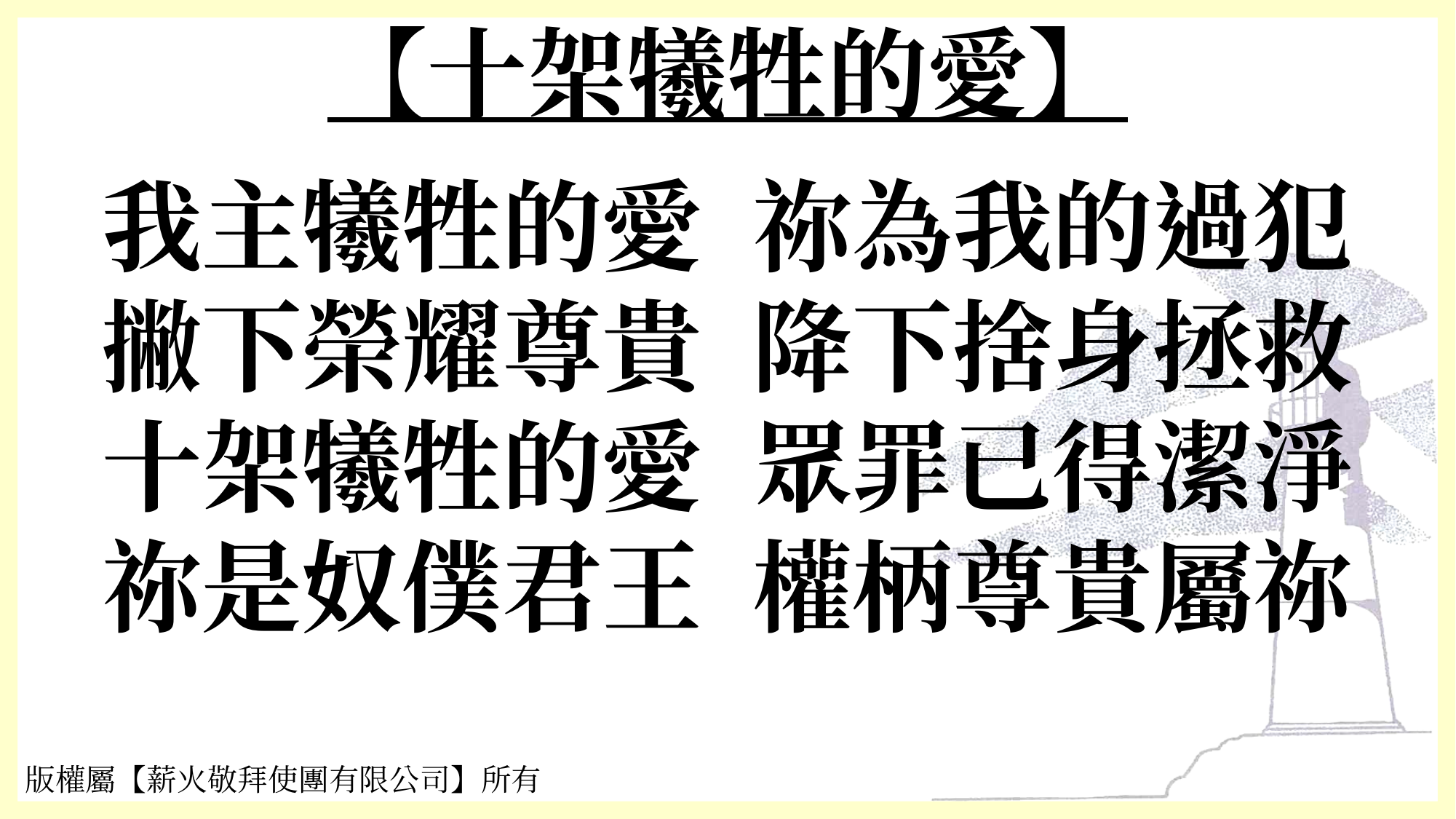

# 【十架犧牲的愛】
我主犧牲的愛  祢為我的過犯
撇下榮耀尊貴  降下捨身拯救
十架犧牲的愛  眾罪已得潔淨
祢是奴僕君王  權柄尊貴屬祢
版權屬【薪火敬拜使團有限公司】所有